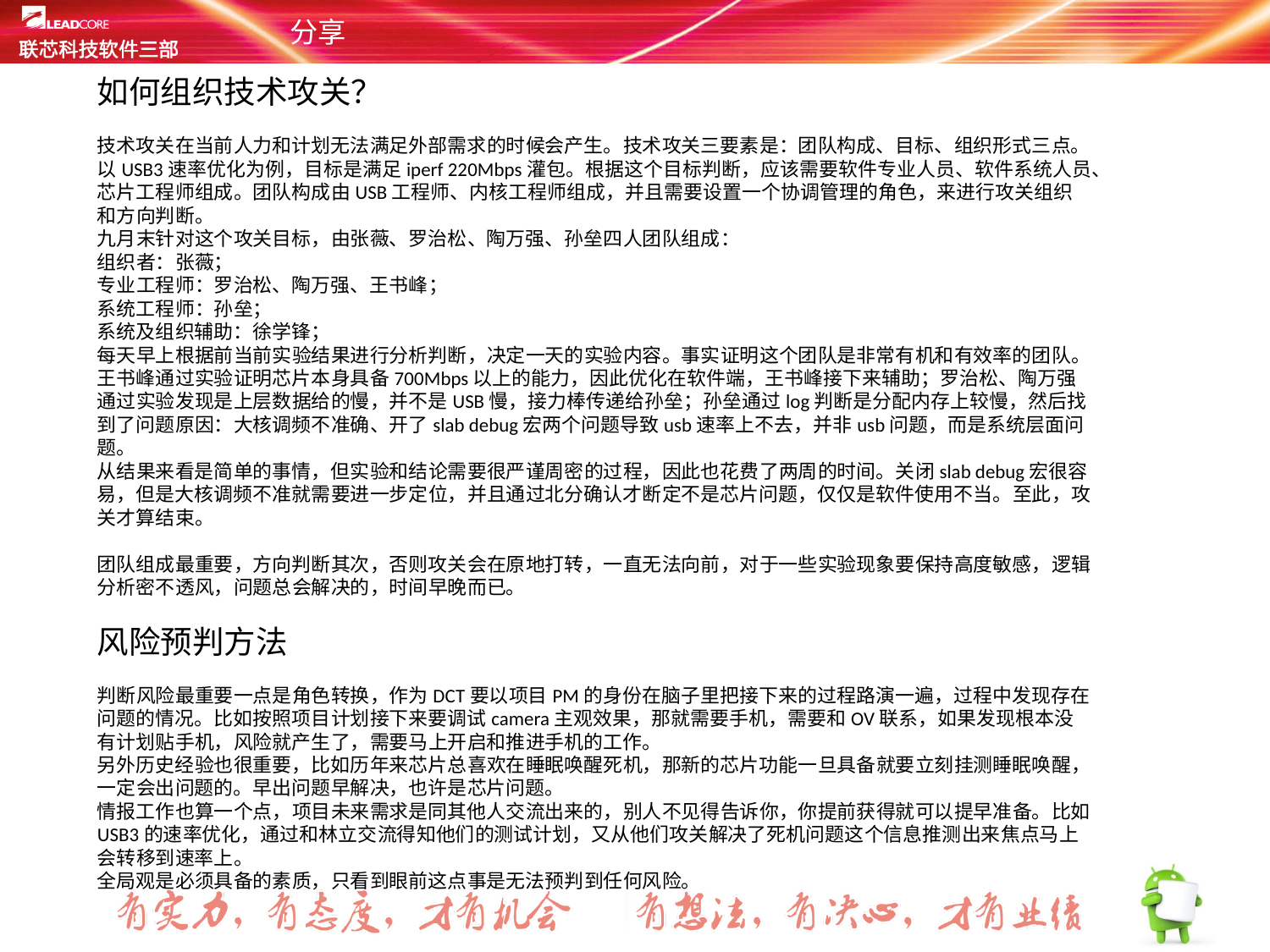

# 分享
如何组织技术攻关？

技术攻关在当前人力和计划无法满足外部需求的时候会产生。技术攻关三要素是：团队构成、目标、组织形式三点。
以USB3速率优化为例，目标是满足iperf 220Mbps灌包。根据这个目标判断，应该需要软件专业人员、软件系统人员、芯片工程师组成。团队构成由USB工程师、内核工程师组成，并且需要设置一个协调管理的角色，来进行攻关组织和方向判断。
九月末针对这个攻关目标，由张薇、罗治松、陶万强、孙垒四人团队组成：
组织者：张薇；
专业工程师：罗治松、陶万强、王书峰；
系统工程师：孙垒；
系统及组织辅助：徐学锋；
每天早上根据前当前实验结果进行分析判断，决定一天的实验内容。事实证明这个团队是非常有机和有效率的团队。
王书峰通过实验证明芯片本身具备700Mbps以上的能力，因此优化在软件端，王书峰接下来辅助；罗治松、陶万强通过实验发现是上层数据给的慢，并不是USB慢，接力棒传递给孙垒；孙垒通过log判断是分配内存上较慢，然后找到了问题原因：大核调频不准确、开了slab debug宏两个问题导致usb速率上不去，并非usb问题，而是系统层面问题。
从结果来看是简单的事情，但实验和结论需要很严谨周密的过程，因此也花费了两周的时间。关闭slab debug宏很容易，但是大核调频不准就需要进一步定位，并且通过北分确认才断定不是芯片问题，仅仅是软件使用不当。至此，攻关才算结束。

团队组成最重要，方向判断其次，否则攻关会在原地打转，一直无法向前，对于一些实验现象要保持高度敏感，逻辑分析密不透风，问题总会解决的，时间早晚而已。

风险预判方法

判断风险最重要一点是角色转换，作为DCT要以项目PM的身份在脑子里把接下来的过程路演一遍，过程中发现存在问题的情况。比如按照项目计划接下来要调试camera主观效果，那就需要手机，需要和OV联系，如果发现根本没有计划贴手机，风险就产生了，需要马上开启和推进手机的工作。
另外历史经验也很重要，比如历年来芯片总喜欢在睡眠唤醒死机，那新的芯片功能一旦具备就要立刻挂测睡眠唤醒，一定会出问题的。早出问题早解决，也许是芯片问题。
情报工作也算一个点，项目未来需求是同其他人交流出来的，别人不见得告诉你，你提前获得就可以提早准备。比如USB3的速率优化，通过和林立交流得知他们的测试计划，又从他们攻关解决了死机问题这个信息推测出来焦点马上会转移到速率上。
全局观是必须具备的素质，只看到眼前这点事是无法预判到任何风险。